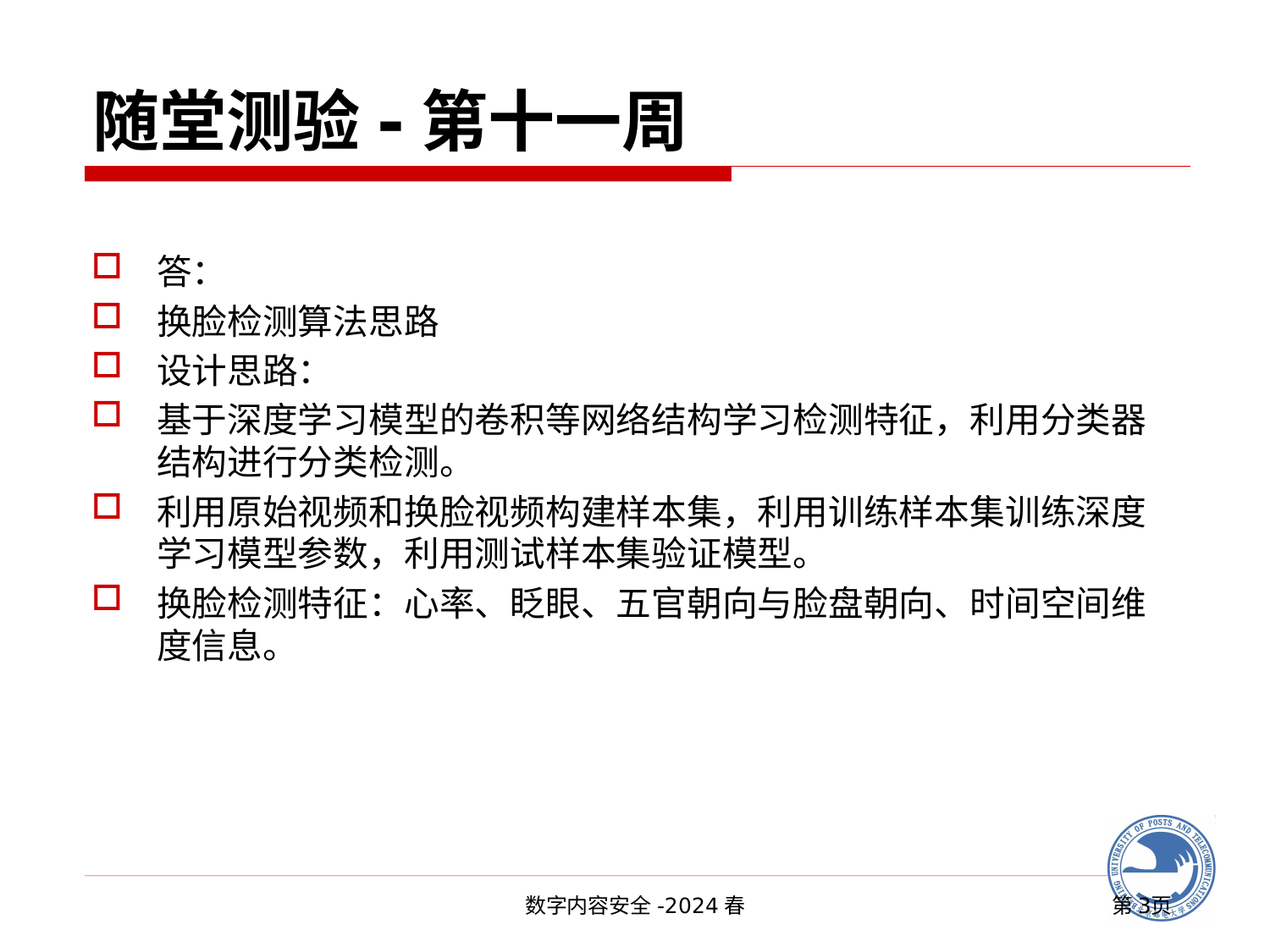

# 随堂测验-第十一周
答：
换脸检测算法思路
设计思路：
基于深度学习模型的卷积等网络结构学习检测特征，利用分类器结构进行分类检测。
利用原始视频和换脸视频构建样本集，利用训练样本集训练深度学习模型参数，利用测试样本集验证模型。
换脸检测特征：心率、眨眼、五官朝向与脸盘朝向、时间空间维度信息。

数字内容安全-2024春
第3页